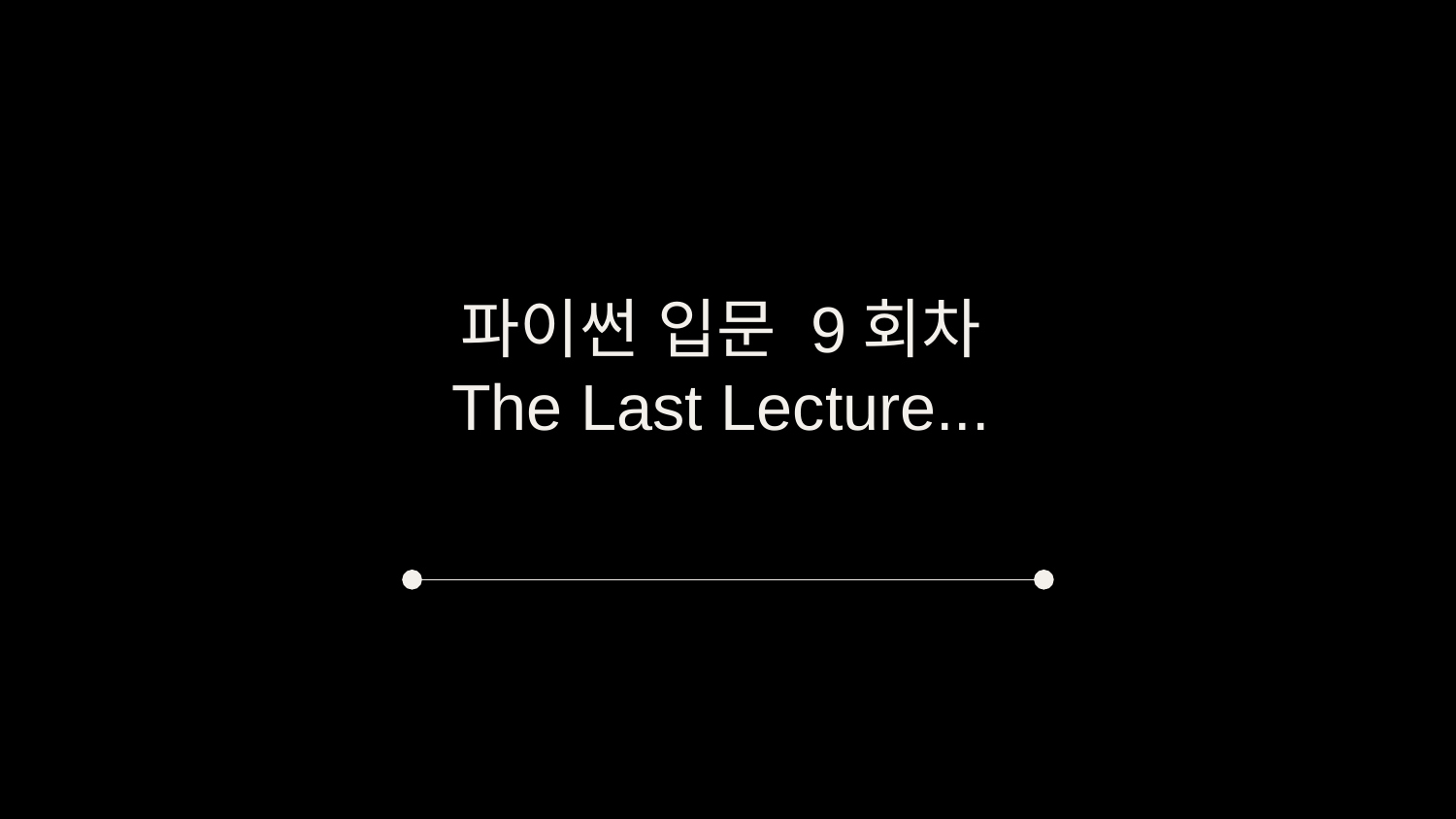

# 파이썬 입문 9회차 The Last Lecture...